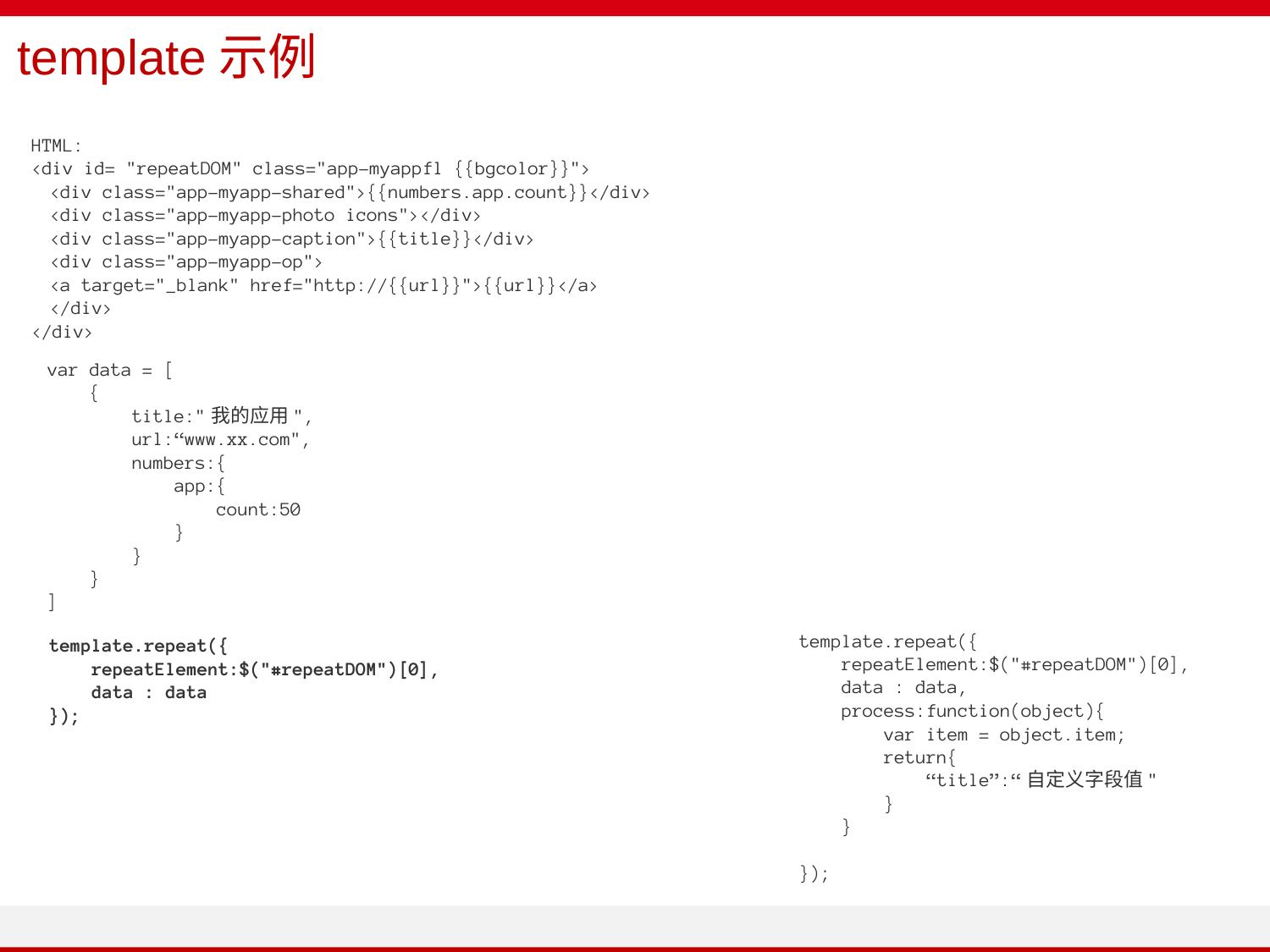

template示例
HTML:
<div id= "repeatDOM" class="app-myappfl {{bgcolor}}">
<div class="app-myapp-shared">{{numbers.app.count}}</div>
<div class="app-myapp-photo icons"></div>
<div class="app-myapp-caption">{{title}}</div>
<div class="app-myapp-op">
<a target="_blank" href="http://{{url}}">{{url}}</a>
</div>
</div>
var data = [
    {
        title:"我的应用",
        url:“www.xx.com",
        numbers:{
            app:{
                count:50
            }
        }
    }
]
template.repeat({
    repeatElement:$("#repeatDOM")[0],
    data : data,
    process:function(object){
        var item = object.item;
        return{
            “title”:“自定义字段值"
        }
    }

});
template.repeat({
    repeatElement:$("#repeatDOM")[0],
    data : data
});